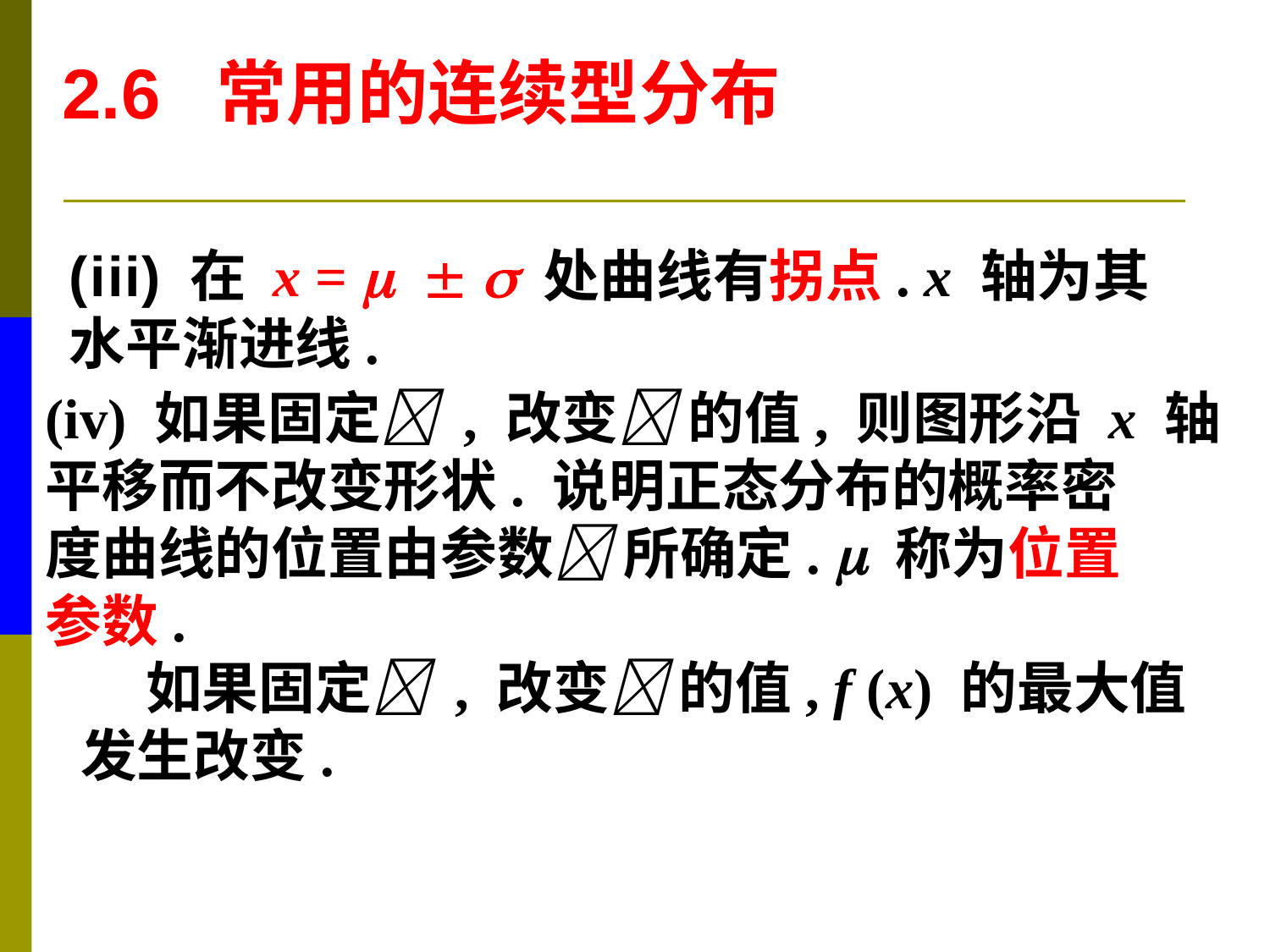

2.6  常用的连续型分布
 在 x = μ  ± σ 处曲线有拐点. x 轴为其
水平渐进线.
(iv) 如果固定σ , 改变μ 的值, 则图形沿 x 轴
平移而不改变形状. 说明正态分布的概率密
度曲线的位置由参数μ 所确定. μ 称为位置
参数.
    如果固定μ , 改变σ 的值, f (x) 的最大值
发生改变.